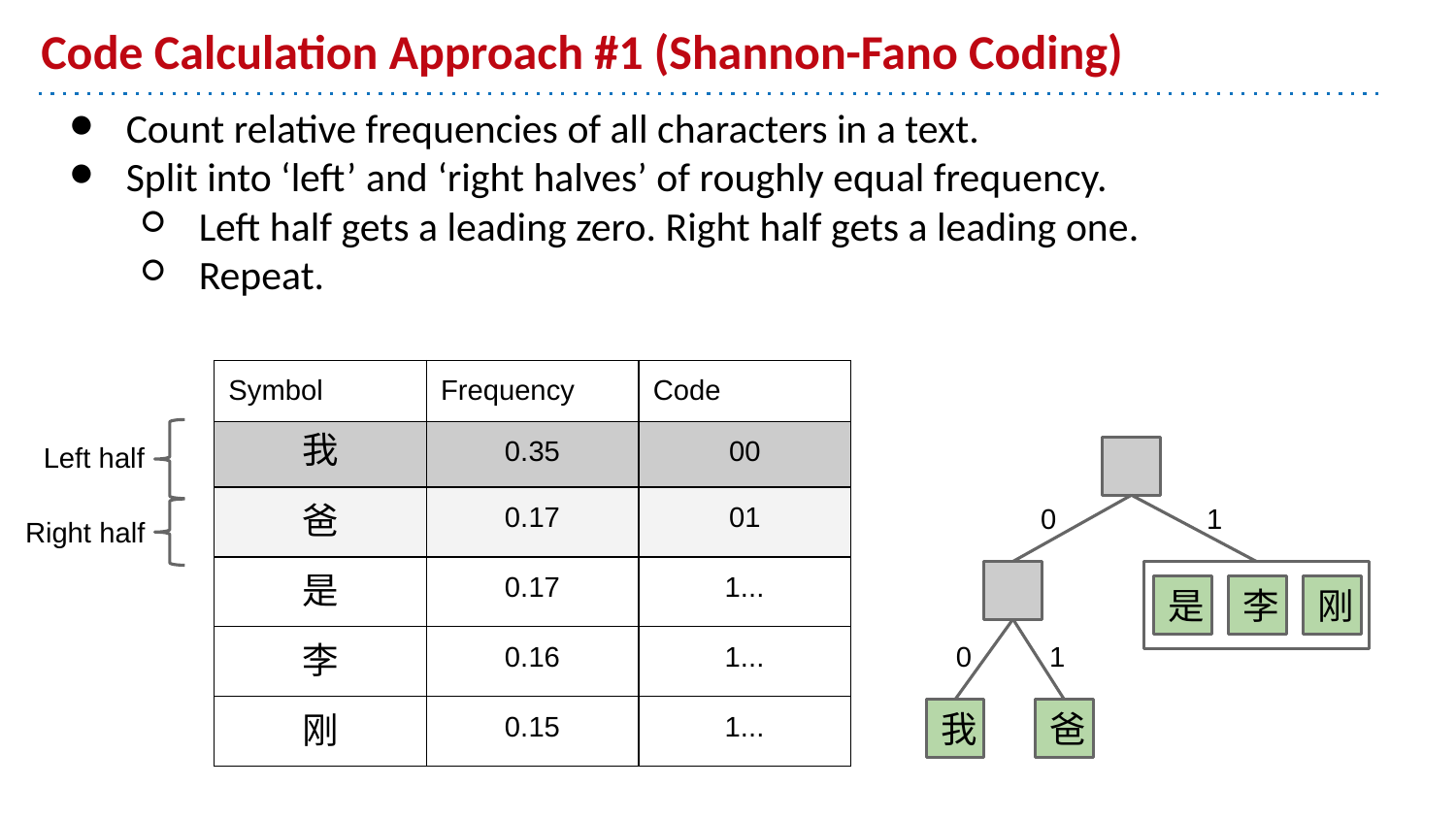

# Code Calculation Approach #1 (Shannon-Fano Coding)
Count relative frequencies of all characters in a text.
Split into ‘left’ and ‘right halves’ of roughly equal frequency.
Left half gets a leading zero. Right half gets a leading one.
Repeat.

| Symbol | Frequency | Code |
| --- | --- | --- |
| 我 | 0.35 | 00 |
| 爸 | 0.17 | 01 |
| 是 | 0.17 | 1... |
| 李 | 0.16 | 1... |
| 刚 | 0.15 | 1... |

Left half

0
1

Right half

是
李
刚
0
1
我
爸